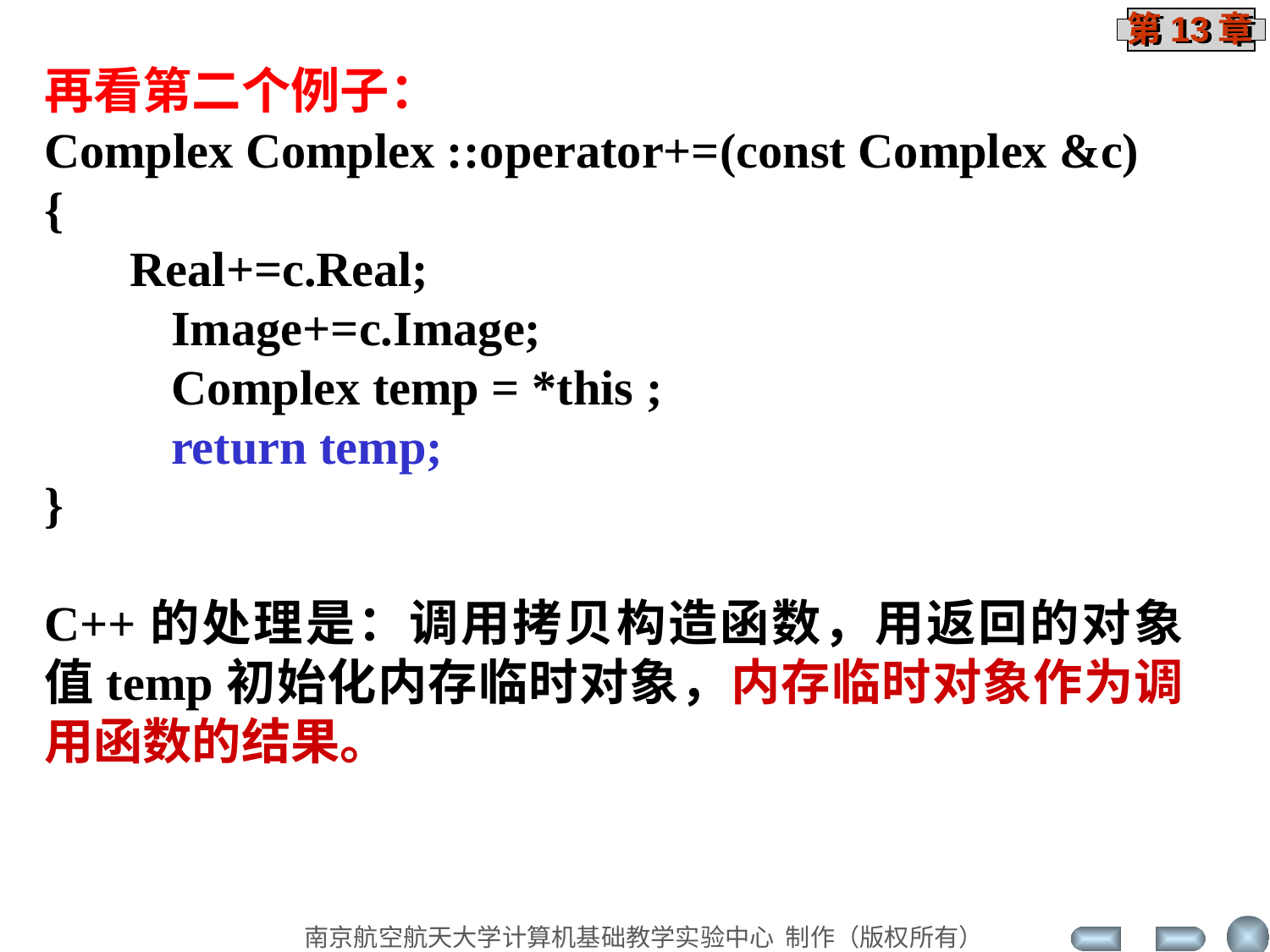

再看第二个例子：
Complex Complex ::operator+=(const Complex &c)
{
       Real+=c.Real;
	Image+=c.Image;
	Complex temp = *this ;
	return temp;
}

C++的处理是：调用拷贝构造函数，用返回的对象值temp初始化内存临时对象，内存临时对象作为调用函数的结果。